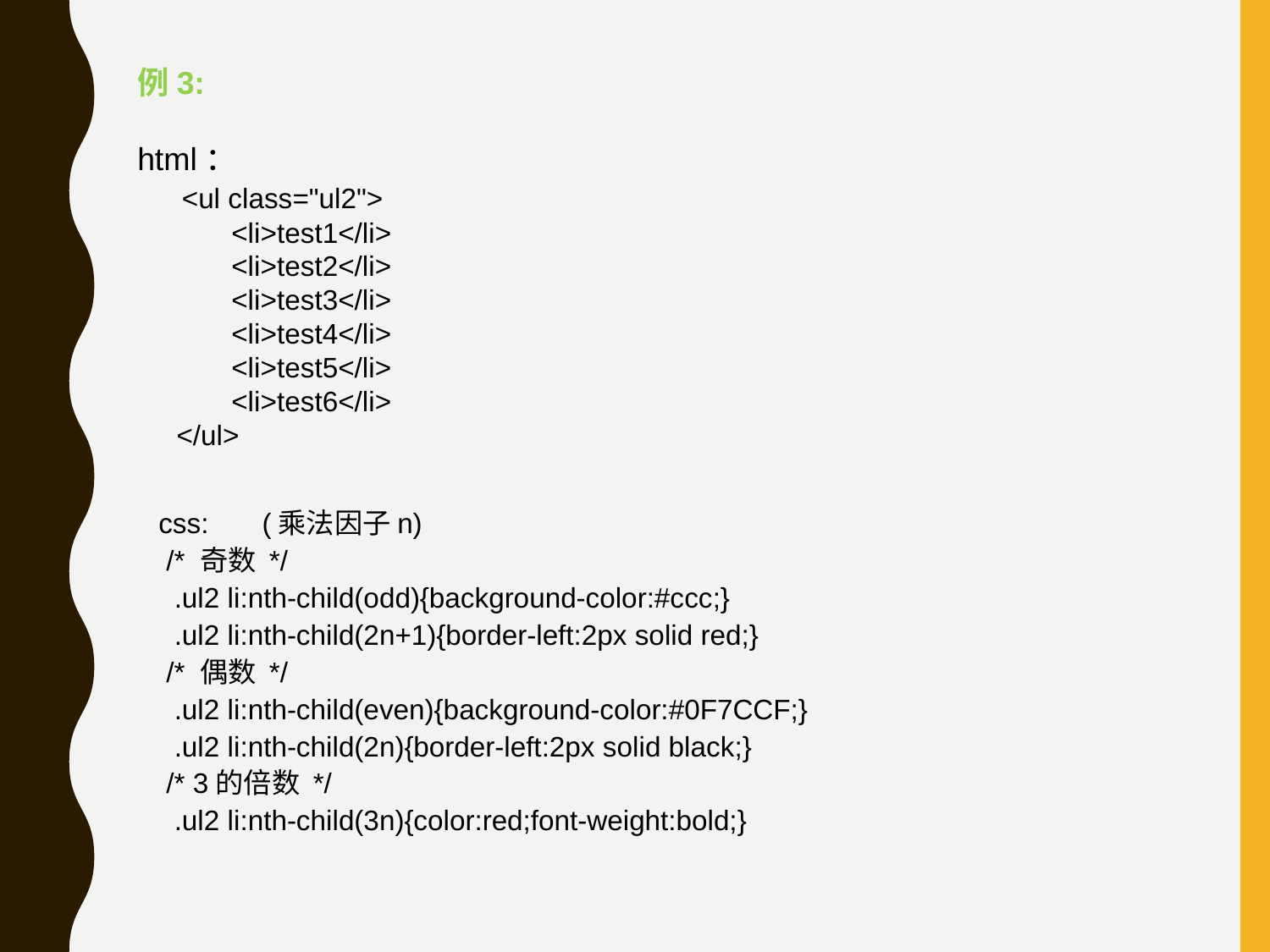

例3:

html：
     <ul class="ul2">
            <li>test1</li>
            <li>test2</li>
            <li>test3</li>
            <li>test4</li>
            <li>test5</li>
            <li>test6</li>
     </ul>
   css:	(乘法因子n)
    /* 奇数 */
     .ul2 li:nth-child(odd){background-color:#ccc;}
     .ul2 li:nth-child(2n+1){border-left:2px solid red;}
    /* 偶数 */
     .ul2 li:nth-child(even){background-color:#0F7CCF;}
     .ul2 li:nth-child(2n){border-left:2px solid black;}
    /* 3的倍数 */
     .ul2 li:nth-child(3n){color:red;font-weight:bold;}